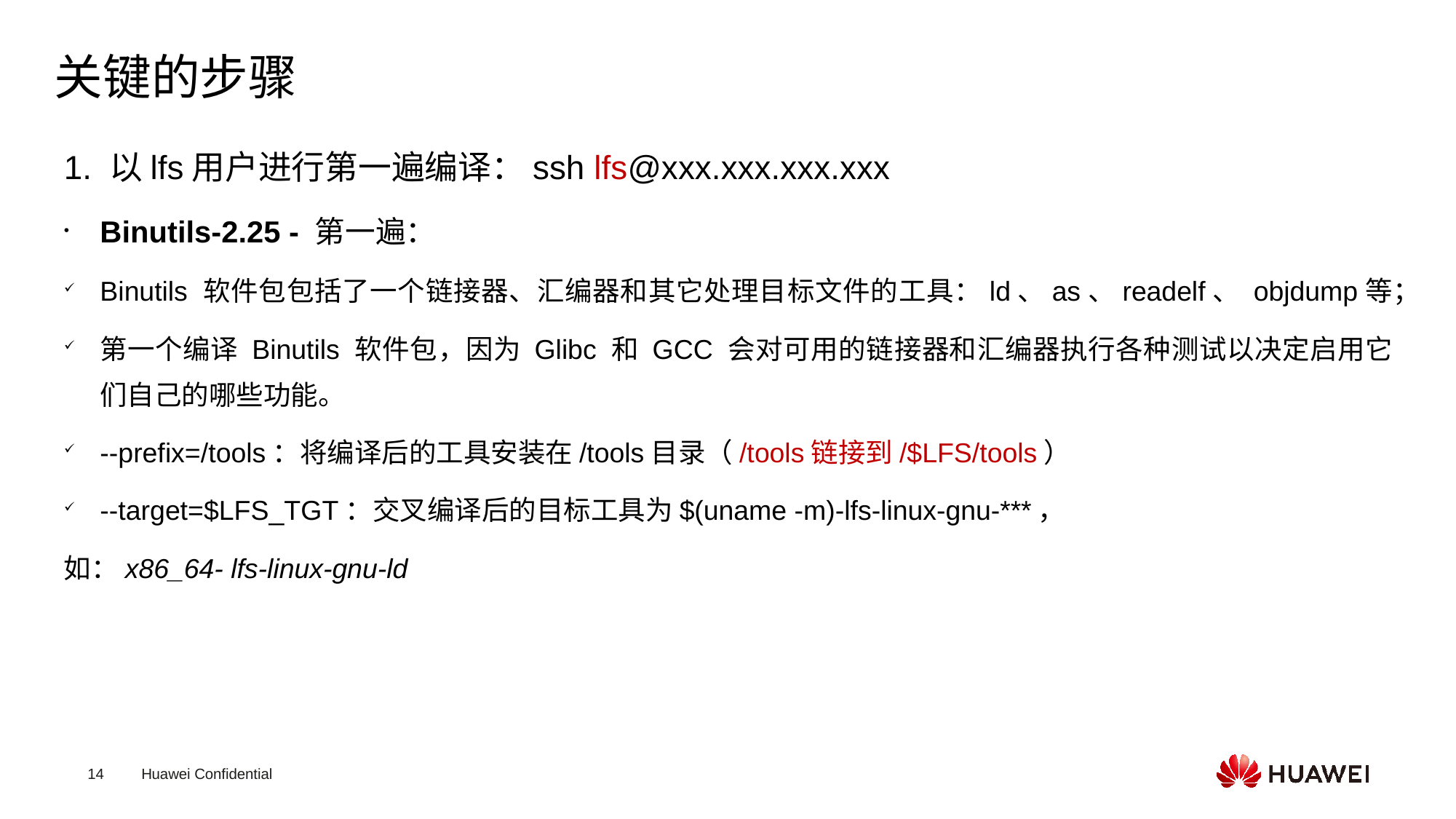

# 关键的步骤
1. 以lfs用户进行第一遍编译：ssh lfs@xxx.xxx.xxx.xxx
Binutils-2.25 - 第一遍：
Binutils 软件包包括了一个链接器、汇编器和其它处理目标文件的工具：ld、as、readelf、 objdump等；
第一个编译 Binutils 软件包，因为 Glibc 和 GCC 会对可用的链接器和汇编器执行各种测试以决定启用它们自己的哪些功能。
--prefix=/tools：将编译后的工具安装在/tools目录（/tools链接到/$LFS/tools）
--target=$LFS_TGT：交叉编译后的目标工具为$(uname -m)-lfs-linux-gnu-***，
如：x86_64- lfs-linux-gnu-ld